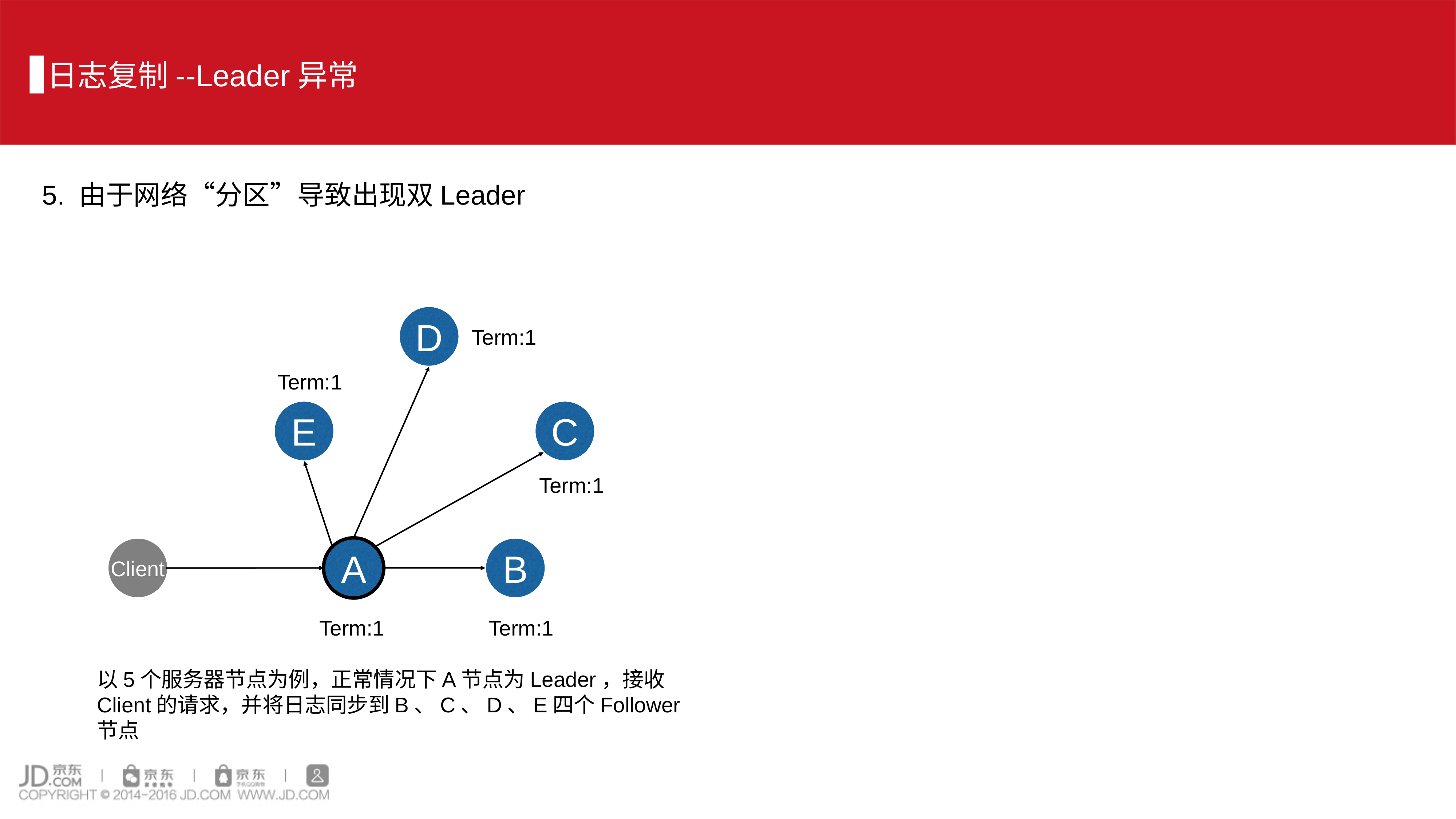

日志复制--Leader异常

5. 由于网络“分区”导致出现双Leader

D
Term:1
Term:1

E
C
Term:1

Client

A
B
Term:1
Term:1
以5个服务器节点为例，正常情况下A节点为Leader，接收Client的请求，并将日志同步到B、C、D、E四个Follower节点